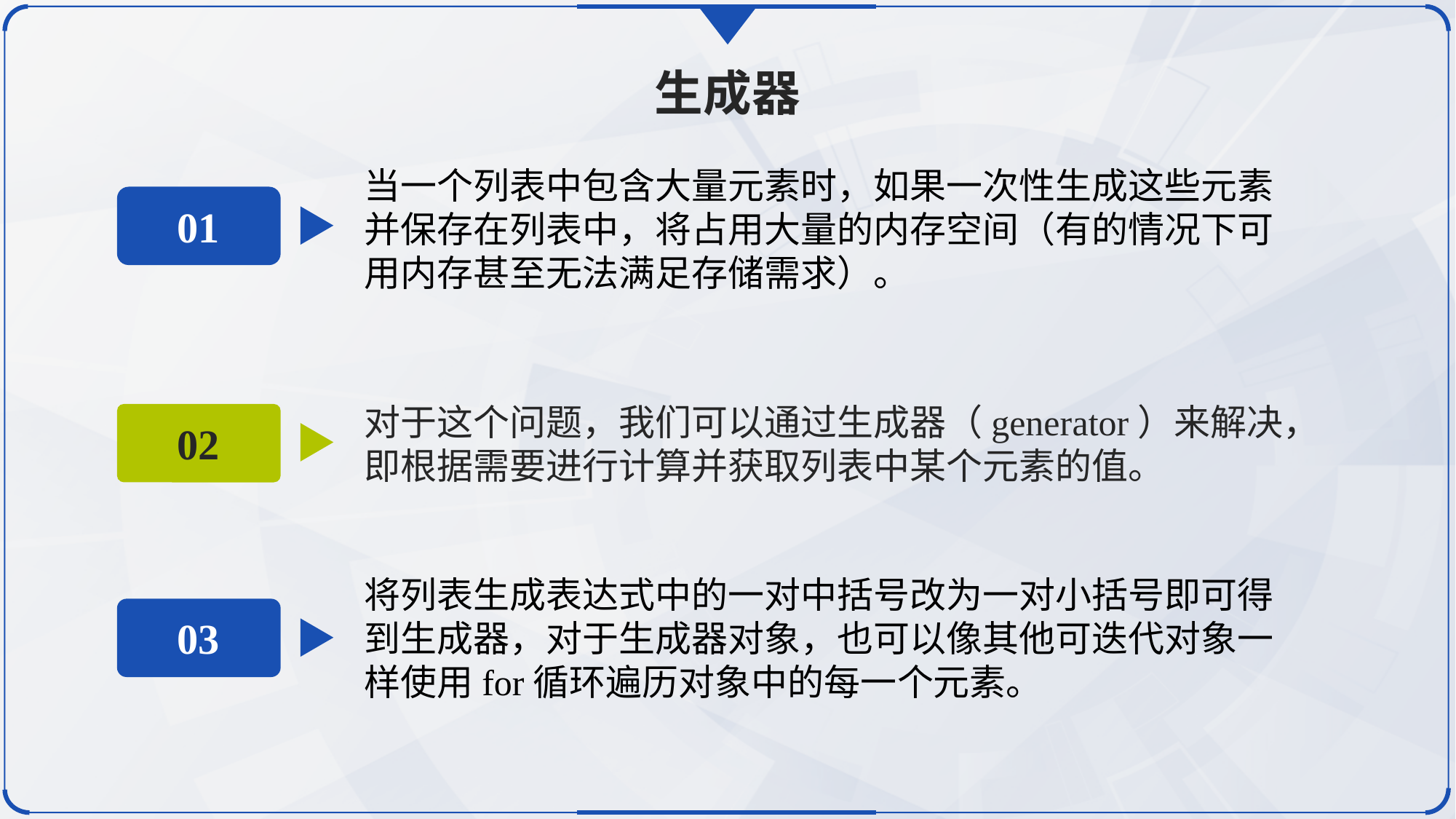

生成器
当一个列表中包含大量元素时，如果一次性生成这些元素并保存在列表中，将占用大量的内存空间（有的情况下可用内存甚至无法满足存储需求）。

01

对于这个问题，我们可以通过生成器（generator）来解决，即根据需要进行计算并获取列表中某个元素的值。

02

将列表生成表达式中的一对中括号改为一对小括号即可得到生成器，对于生成器对象，也可以像其他可迭代对象一样使用for循环遍历对象中的每一个元素。

03